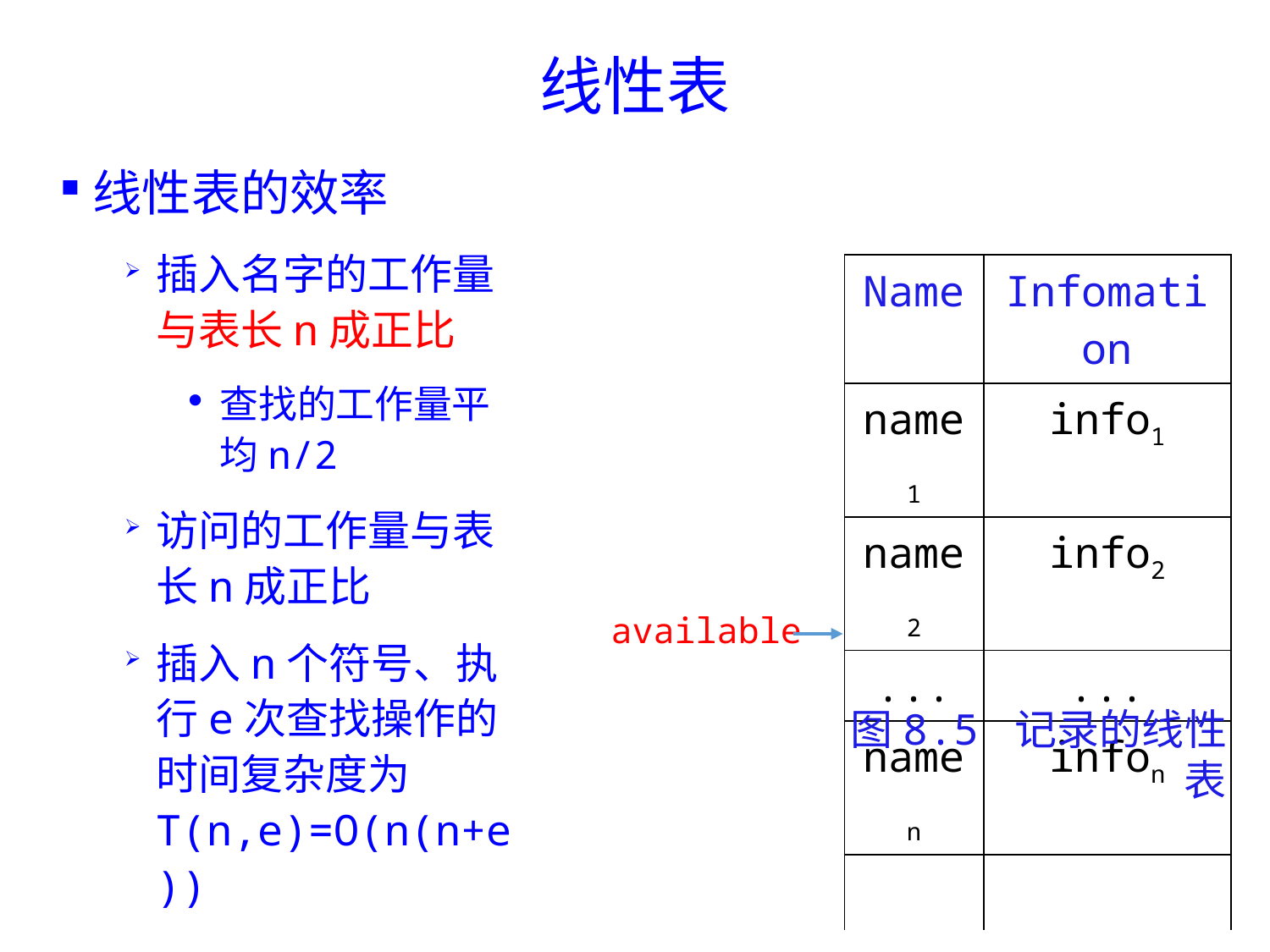

# 线性表
线性表的效率
插入名字的工作量与表长n成正比
查找的工作量平均n/2
访问的工作量与表长n成正比
插入n个符号、执行e次查找操作的时间复杂度为T(n,e)=O(n(n+e))
| Name | Infomation |
| --- | --- |
| name1 | info1 |
| name2 | info2 |
| ... | ... |
| namen | infon |
|  |  |
available
图8.5 记录的线性表